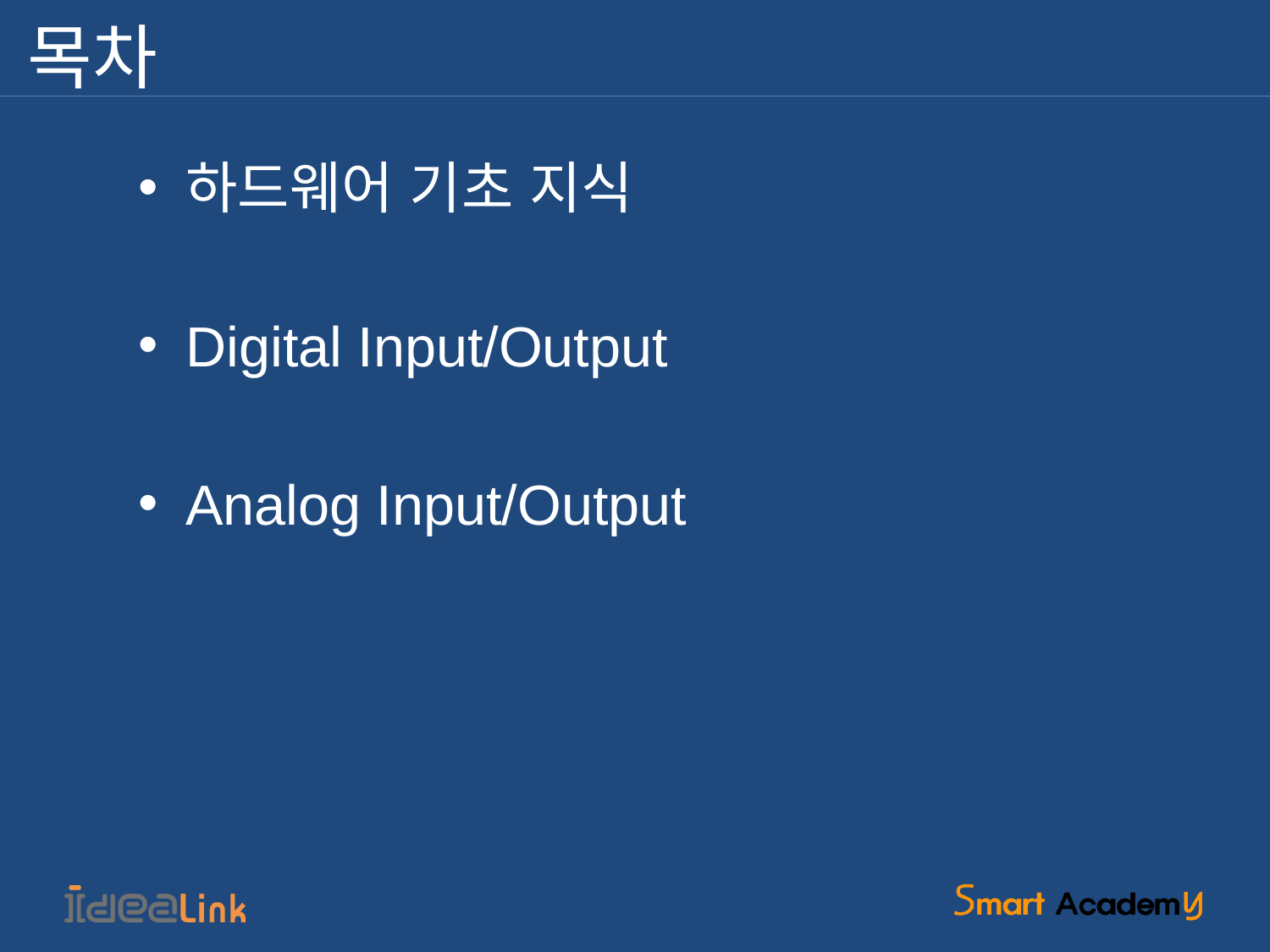

# 목차
하드웨어 기초 지식

Digital Input/Output

Analog Input/Output